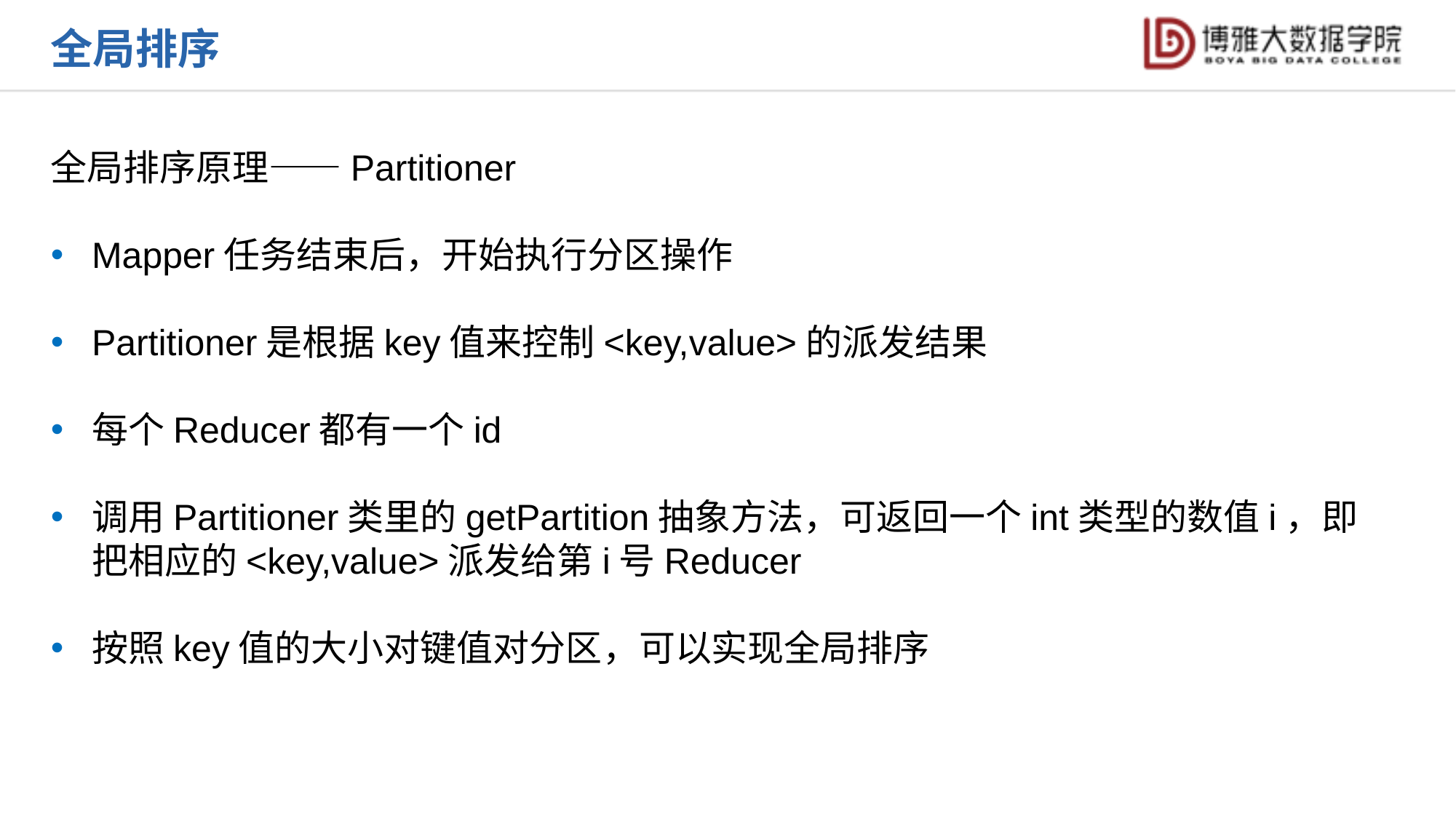

全局排序
全局排序原理——Partitioner

Mapper任务结束后，开始执行分区操作

Partitioner是根据key值来控制<key,value>的派发结果

每个Reducer都有一个id

调用Partitioner类里的getPartition抽象方法，可返回一个int类型的数值i，即把相应的<key,value>派发给第i号Reducer

按照key值的大小对键值对分区，可以实现全局排序